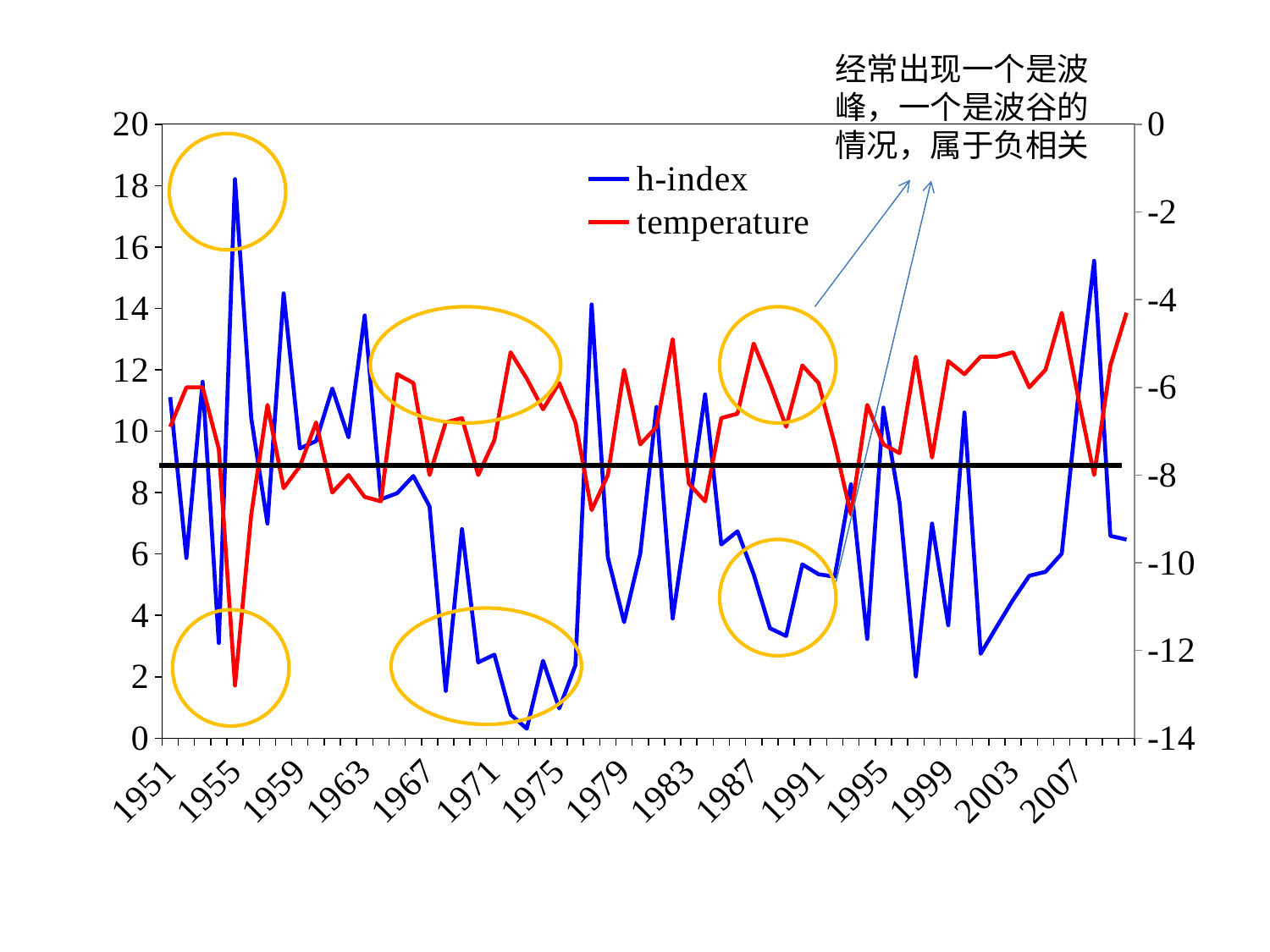

经常出现一个是波峰，一个是波谷的情况，属于负相关

### Chart

| Category | h-index | temperature |
|---|---|---|
| 1951 | 11.11 | -6.9 |
| 1952 | 5.87 | -6.0 |
| 1953 | 11.61 | -6.0 |
| 1954 | 3.1 | -7.4 |
| 1955 | 18.21 | -12.8 |
| 1956 | 10.43 | -8.9 |
| 1957 | 6.99 | -6.4 |
| 1958 | 14.49 | -8.3 |
| 1959 | 9.44 | -7.8 |
| 1960 | 9.68 | -6.8 |
| 1961 | 11.39 | -8.4 |
| 1962 | 9.8 | -8.0 |
| 1963 | 13.77 | -8.5 |
| 1964 | 7.78 | -8.6 |
| 1965 | 7.98 | -5.7 |
| 1966 | 8.54 | -5.9 |
| 1967 | 7.55 | -8.0 |
| 1968 | 1.54 | -6.8 |
| 1969 | 6.81 | -6.7 |
| 1970 | 2.47 | -8.0 |
| 1971 | 2.72 | -7.2 |
| 1972 | 0.77 | -5.2 |
| 1973 | 0.31 | -5.8 |
| 1974 | 2.52 | -6.5 |
| 1975 | 0.97 | -5.9 |
| 1976 | 2.38 | -6.8 |
| 1977 | 14.13 | -8.8 |
| 1978 | 5.89 | -8.0 |
| 1979 | 3.78 | -5.6 |
| 1980 | 6.01 | -7.3 |
| 1981 | 10.79 | -6.9 |
| 1982 | 3.9 | -4.9 |
| 1983 | 7.49 | -8.2 |
| 1984 | 11.2 | -8.6 |
| 1985 | 6.31 | -6.7 |
| 1986 | 6.74 | -6.6 |
| 1987 | 5.34 | -5.0 |
| 1988 | 3.58 | -5.9 |
| 1989 | 3.33 | -6.9 |
| 1990 | 5.66 | -5.5 |
| 1991 | 5.34 | -5.9 |
| 1992 | 5.26 | -7.3 |
| 1993 | 8.27 | -8.9 |
| 1994 | 3.23 | -6.4 |
| 1995 | 10.77 | -7.3 |
| 1996 | 7.66 | -7.5 |
| 1997 | 2.01 | -5.3 |
| 1998 | 6.99 | -7.6 |
| 1999 | 3.68 | -5.4 |
| 2000 | 10.61 | -5.7 |
| 2001 | 2.75 | -5.3 |
| 2002 | 3.64 | -5.3 |
| 2003 | 4.51 | -5.2 |
| 2004 | 5.29 | -6.0 |
| 2005 | 5.42 | -5.6 |
| 2006 | 6.01 | -4.3 |
| 2007 | 11.05 | -6.2 |
| 2008 | 15.55 | -8.0 |
| 2009 | 6.59 | -5.5 |
| 2010 | 6.47 | -4.3 |